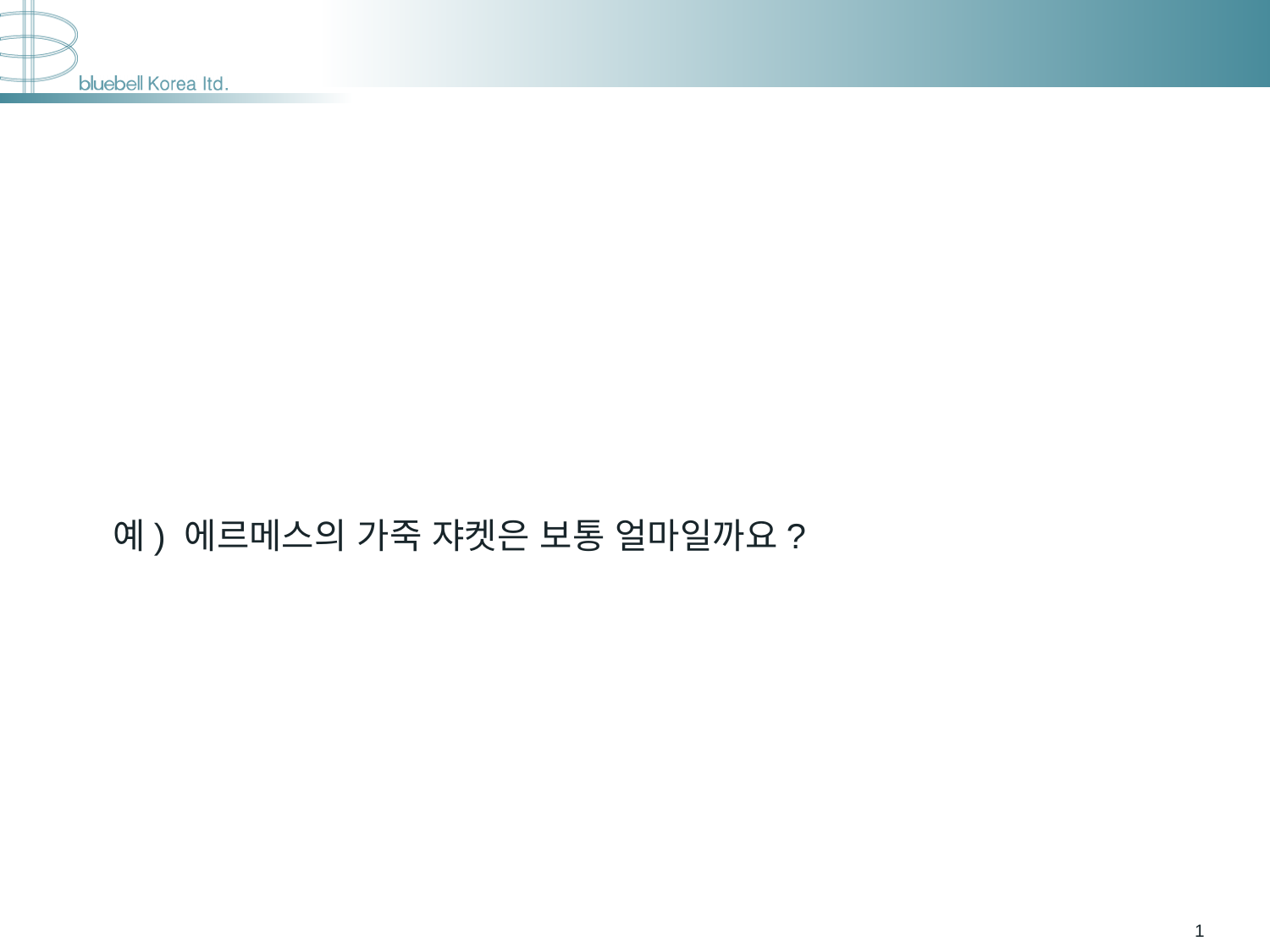

예) 에르메스의 가죽 쟈켓은 보통 얼마일까요?

1